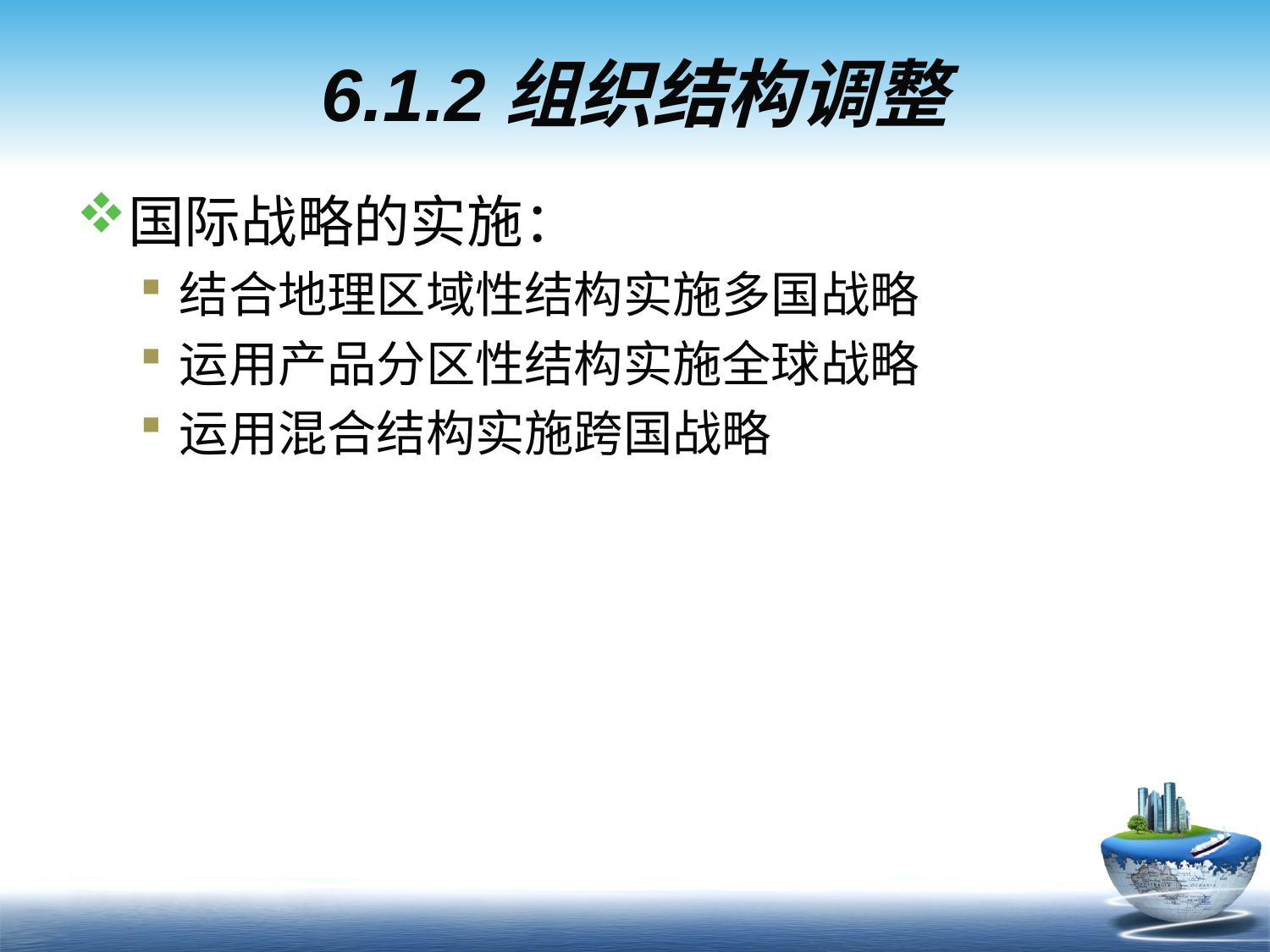

# 6.1.2组织结构调整
国际战略的实施：
结合地理区域性结构实施多国战略
运用产品分区性结构实施全球战略
运用混合结构实施跨国战略